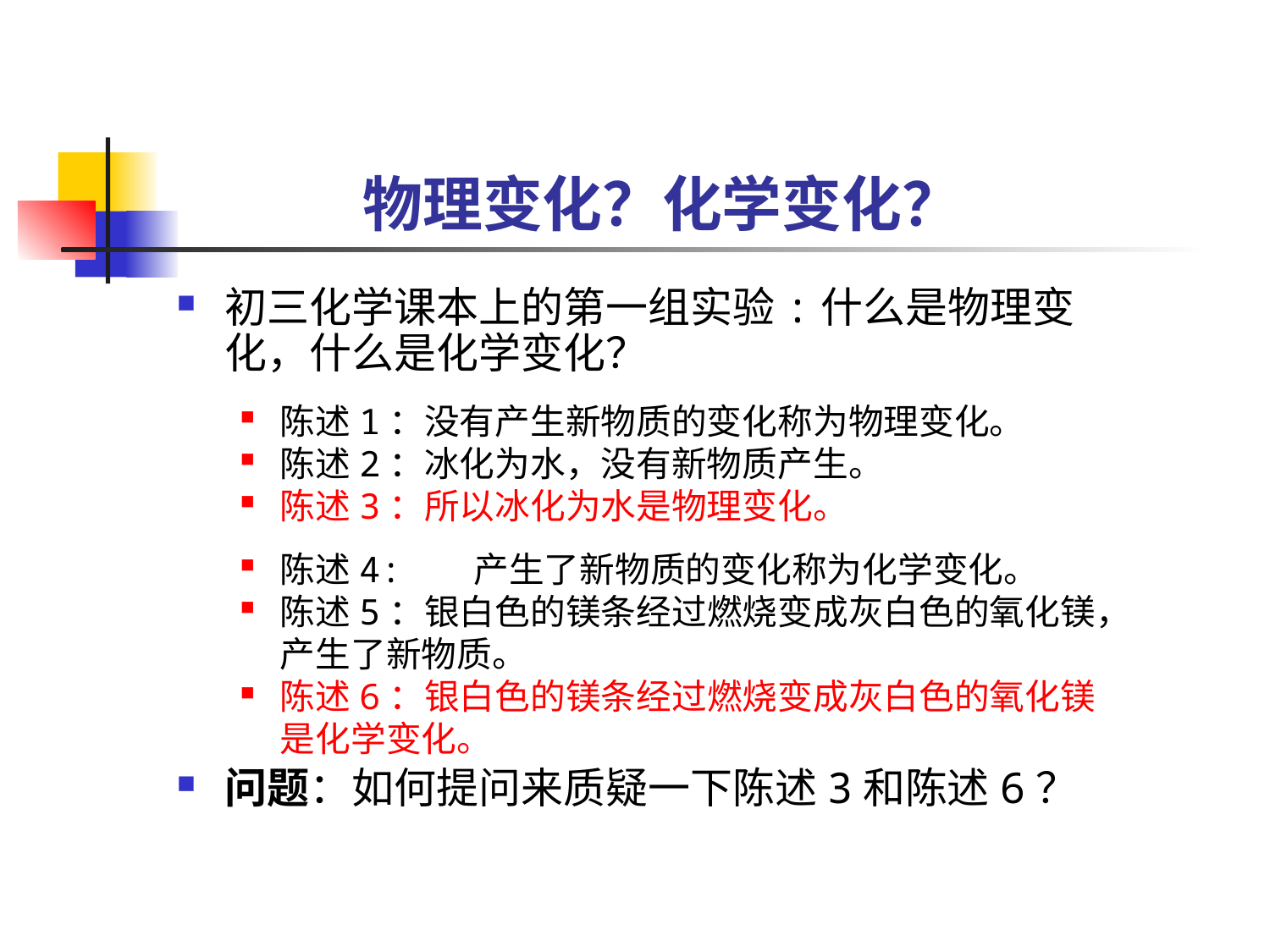

# 物理变化？化学变化？
初三化学课本上的第一组实验:什么是物理变化，什么是化学变化？
陈述1：没有产生新物质的变化称为物理变化。
陈述2：冰化为水，没有新物质产生。
陈述3：所以冰化为水是物理变化。
陈述4:   产生了新物质的变化称为化学变化。
陈述5：银白色的镁条经过燃烧变成灰白色的氧化镁，产生了新物质。
陈述6：银白色的镁条经过燃烧变成灰白色的氧化镁是化学变化。
问题：如何提问来质疑一下陈述3和陈述6？